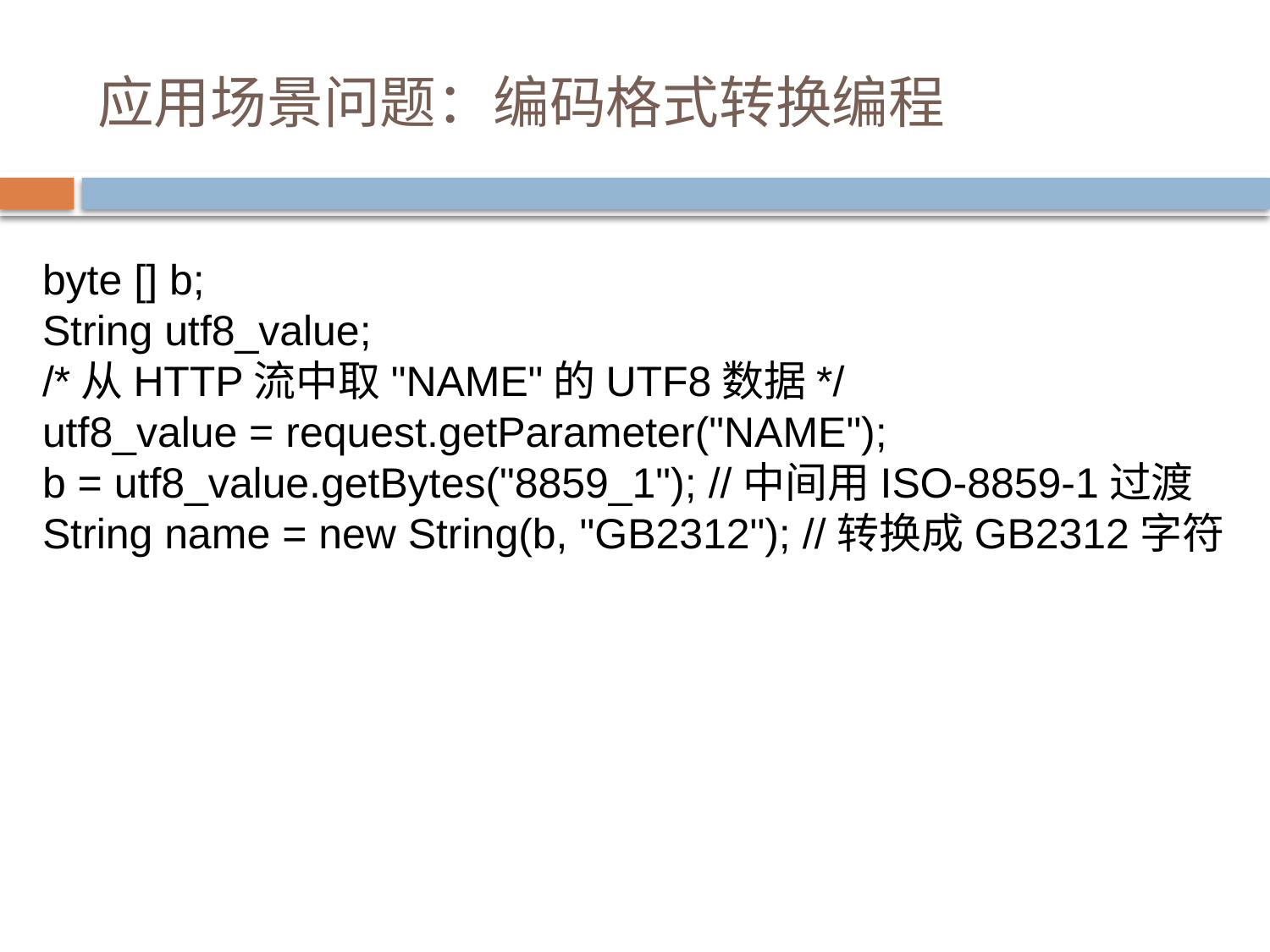

# 应用场景问题：编码格式转换编程
byte [] b;
String utf8_value;
/*从HTTP流中取"NAME"的UTF8数据*/
utf8_value = request.getParameter("NAME");
b = utf8_value.getBytes("8859_1"); //中间用ISO-8859-1过渡
String name = new String(b, "GB2312"); //转换成GB2312字符